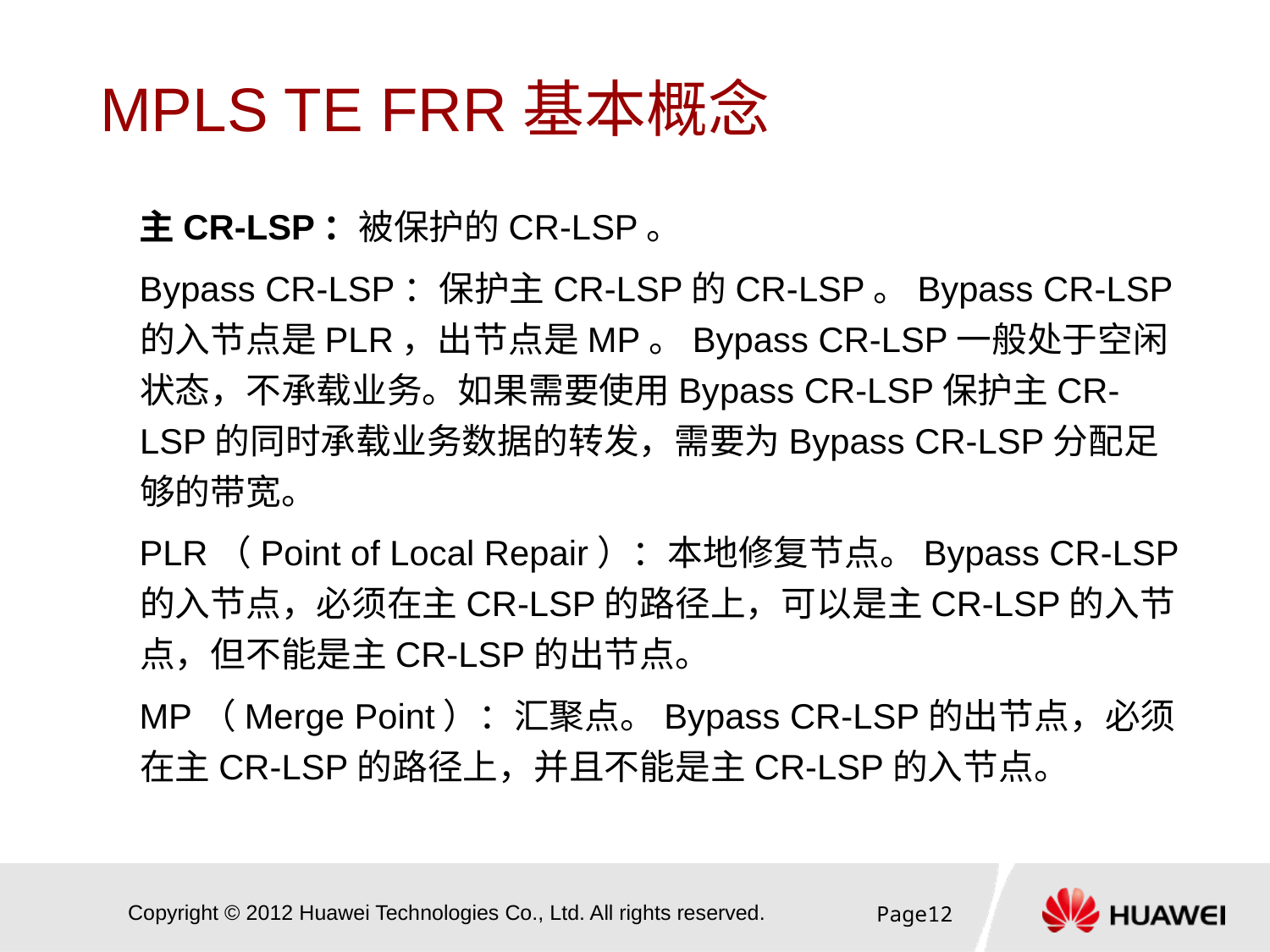

# MPLS TE FRR基本概念
主CR-LSP：被保护的CR-LSP。
Bypass CR-LSP：保护主CR-LSP的CR-LSP。Bypass CR-LSP的入节点是PLR，出节点是MP。Bypass CR-LSP一般处于空闲状态，不承载业务。如果需要使用Bypass CR-LSP保护主CR-LSP的同时承载业务数据的转发，需要为Bypass CR-LSP分配足够的带宽。
PLR（Point of Local Repair）：本地修复节点。Bypass CR-LSP的入节点，必须在主CR-LSP的路径上，可以是主CR-LSP的入节点，但不能是主CR-LSP的出节点。
MP（Merge Point）：汇聚点。Bypass CR-LSP的出节点，必须在主CR-LSP的路径上，并且不能是主CR-LSP的入节点。
Page12